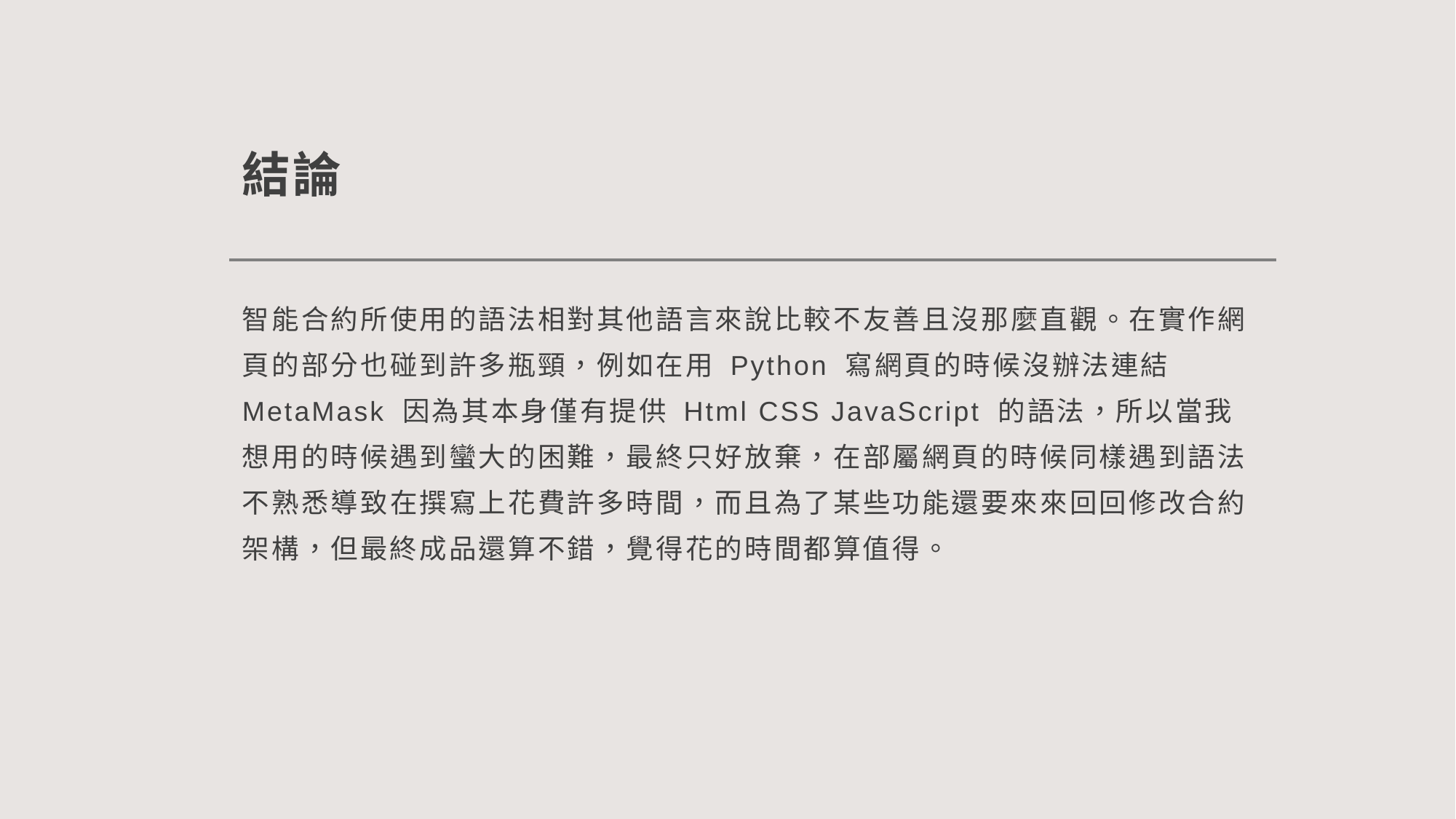

# 結論
智能合約所使用的語法相對其他語言來說比較不友善且沒那麼直觀。在實作網頁的部分也碰到許多瓶頸，例如在用 Python 寫網頁的時候沒辦法連結 MetaMask 因為其本身僅有提供 Html CSS JavaScript 的語法，所以當我想用的時候遇到蠻大的困難，最終只好放棄，在部屬網頁的時候同樣遇到語法不熟悉導致在撰寫上花費許多時間，而且為了某些功能還要來來回回修改合約架構，但最終成品還算不錯，覺得花的時間都算值得。